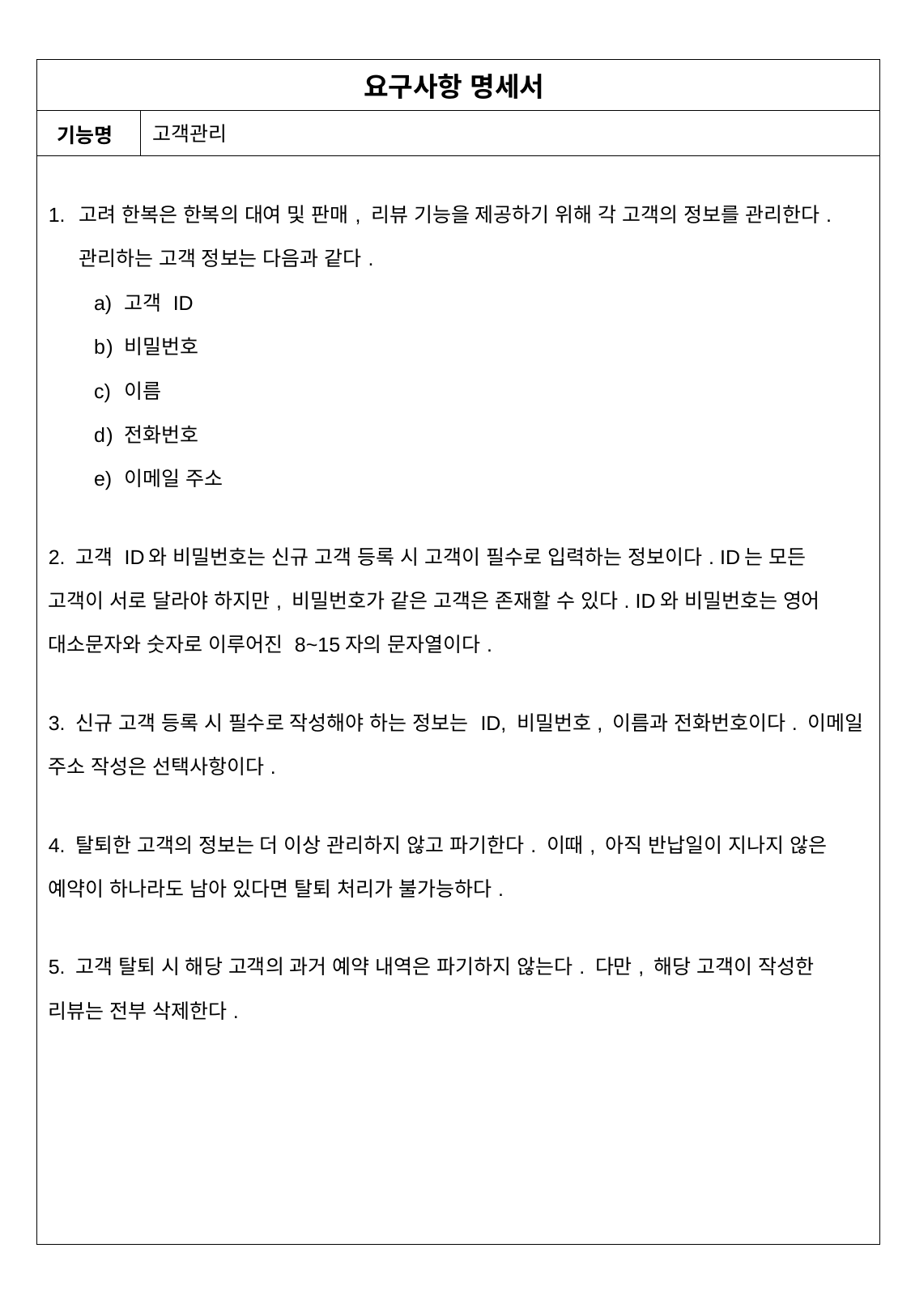

| 요구사항 명세서 |  |
| --- | --- |
| 기능명 | 고객관리 |
| 고려 한복은 한복의 대여 및 판매, 리뷰 기능을 제공하기 위해 각 고객의 정보를 관리한다. 관리하는 고객 정보는 다음과 같다. 고객 ID 비밀번호 이름 전화번호 이메일 주소 2. 고객 ID와 비밀번호는 신규 고객 등록 시 고객이 필수로 입력하는 정보이다. ID는 모든 고객이 서로 달라야 하지만, 비밀번호가 같은 고객은 존재할 수 있다. ID와 비밀번호는 영어 대소문자와 숫자로 이루어진 8~15자의 문자열이다. 3. 신규 고객 등록 시 필수로 작성해야 하는 정보는 ID, 비밀번호, 이름과 전화번호이다. 이메일 주소 작성은 선택사항이다. 4. 탈퇴한 고객의 정보는 더 이상 관리하지 않고 파기한다. 이때, 아직 반납일이 지나지 않은 예약이 하나라도 남아 있다면 탈퇴 처리가 불가능하다. 5. 고객 탈퇴 시 해당 고객의 과거 예약 내역은 파기하지 않는다. 다만, 해당 고객이 작성한 리뷰는 전부 삭제한다. |  |